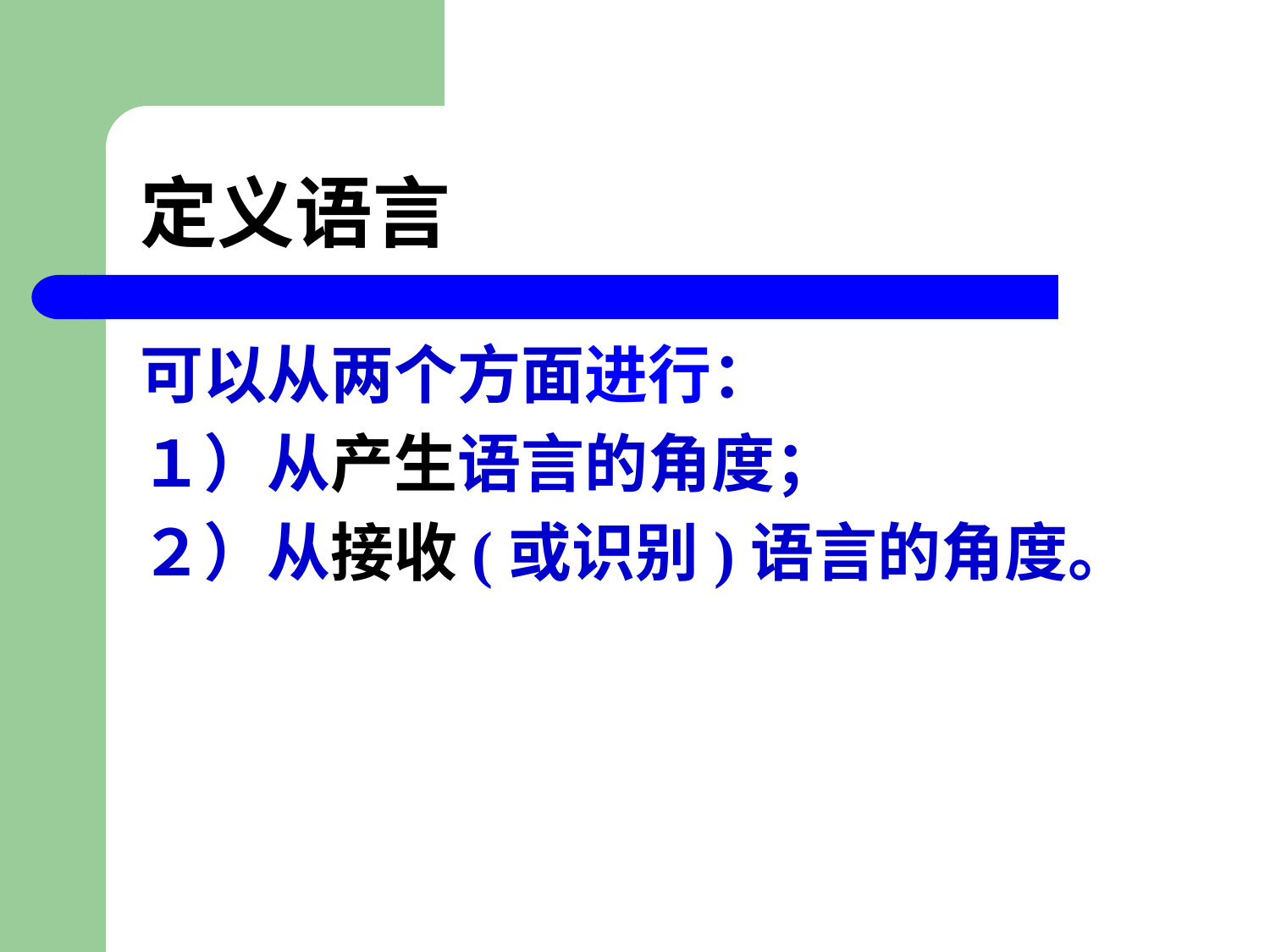

# 定义语言
可以从两个方面进行：
１）从产生语言的角度；
２）从接收(或识别)语言的角度。